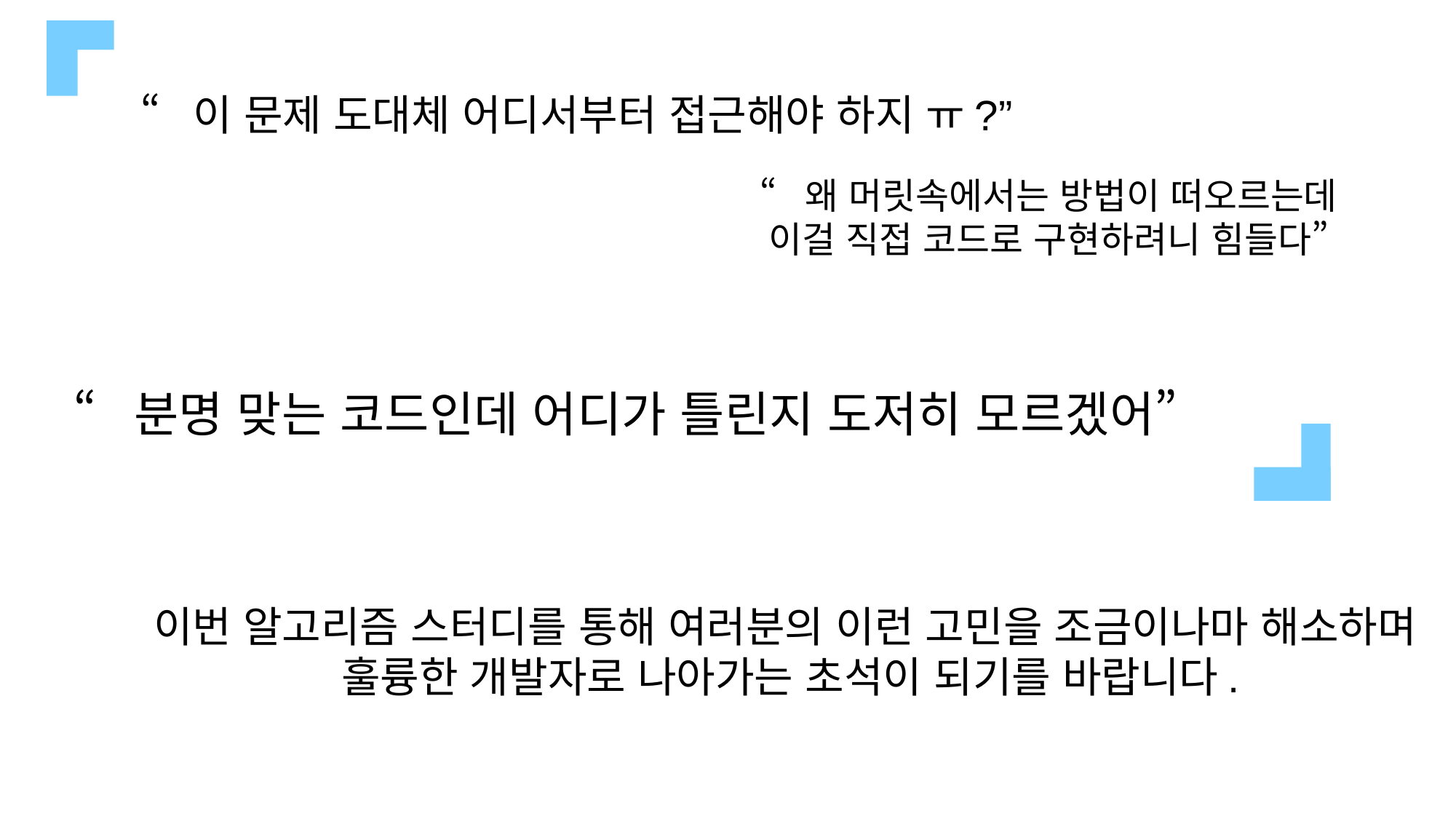

“이 문제 도대체 어디서부터 접근해야 하지 ㅠ?”
“왜 머릿속에서는 방법이 떠오르는데
이걸 직접 코드로 구현하려니 힘들다”

“분명 맞는 코드인데 어디가 틀린지 도저히 모르겠어”

이번 알고리즘 스터디를 통해 여러분의 이런 고민을 조금이나마 해소하며
훌륭한 개발자로 나아가는 초석이 되기를 바랍니다.